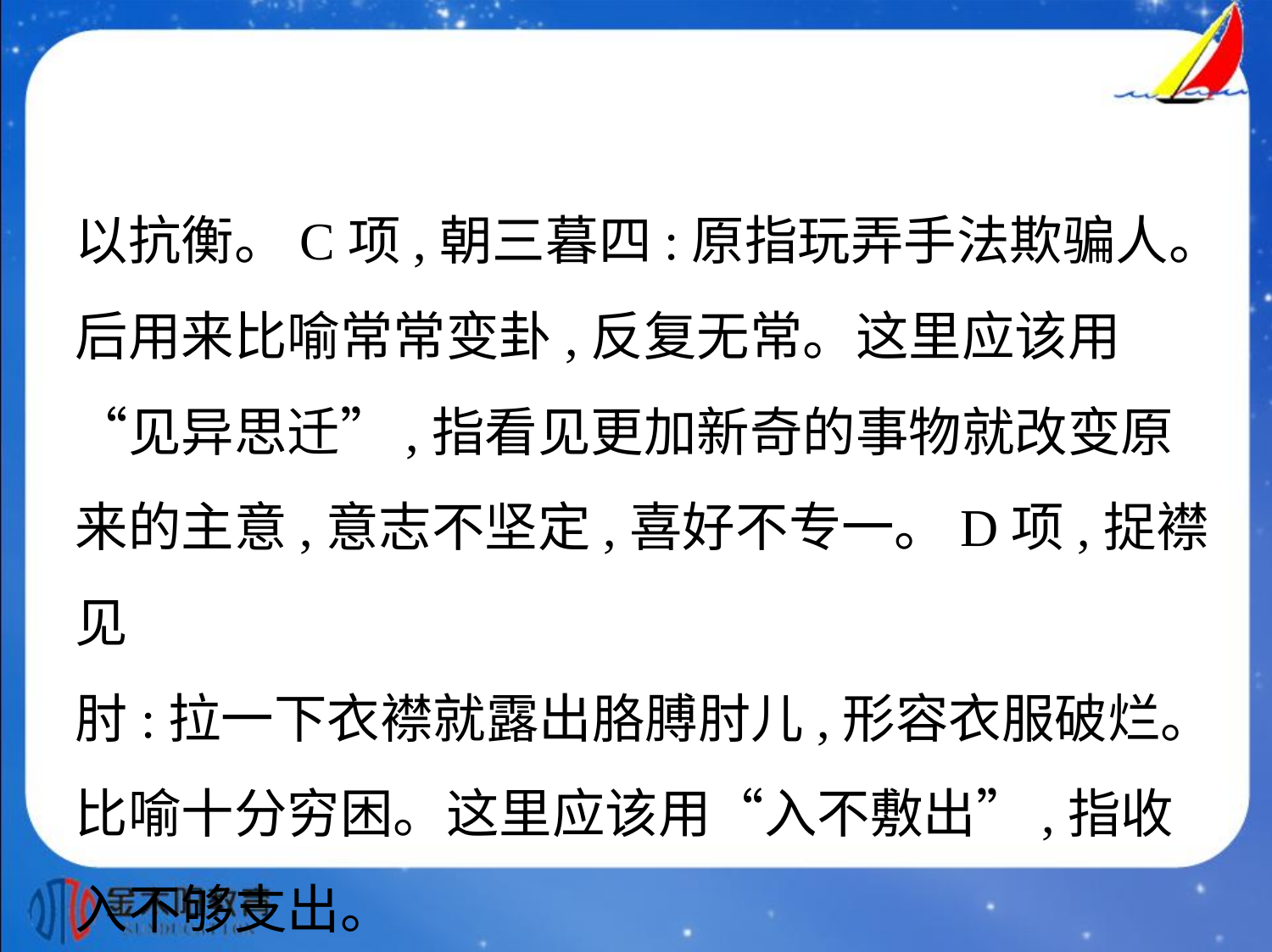

以抗衡。C项,朝三暮四:原指玩弄手法欺骗人。
后用来比喻常常变卦,反复无常。这里应该用
“见异思迁”,指看见更加新奇的事物就改变原
来的主意,意志不坚定,喜好不专一。D项,捉襟见
肘:拉一下衣襟就露出胳膊肘儿,形容衣服破烂。
比喻十分穷困。这里应该用“入不敷出”,指收
入不够支出。